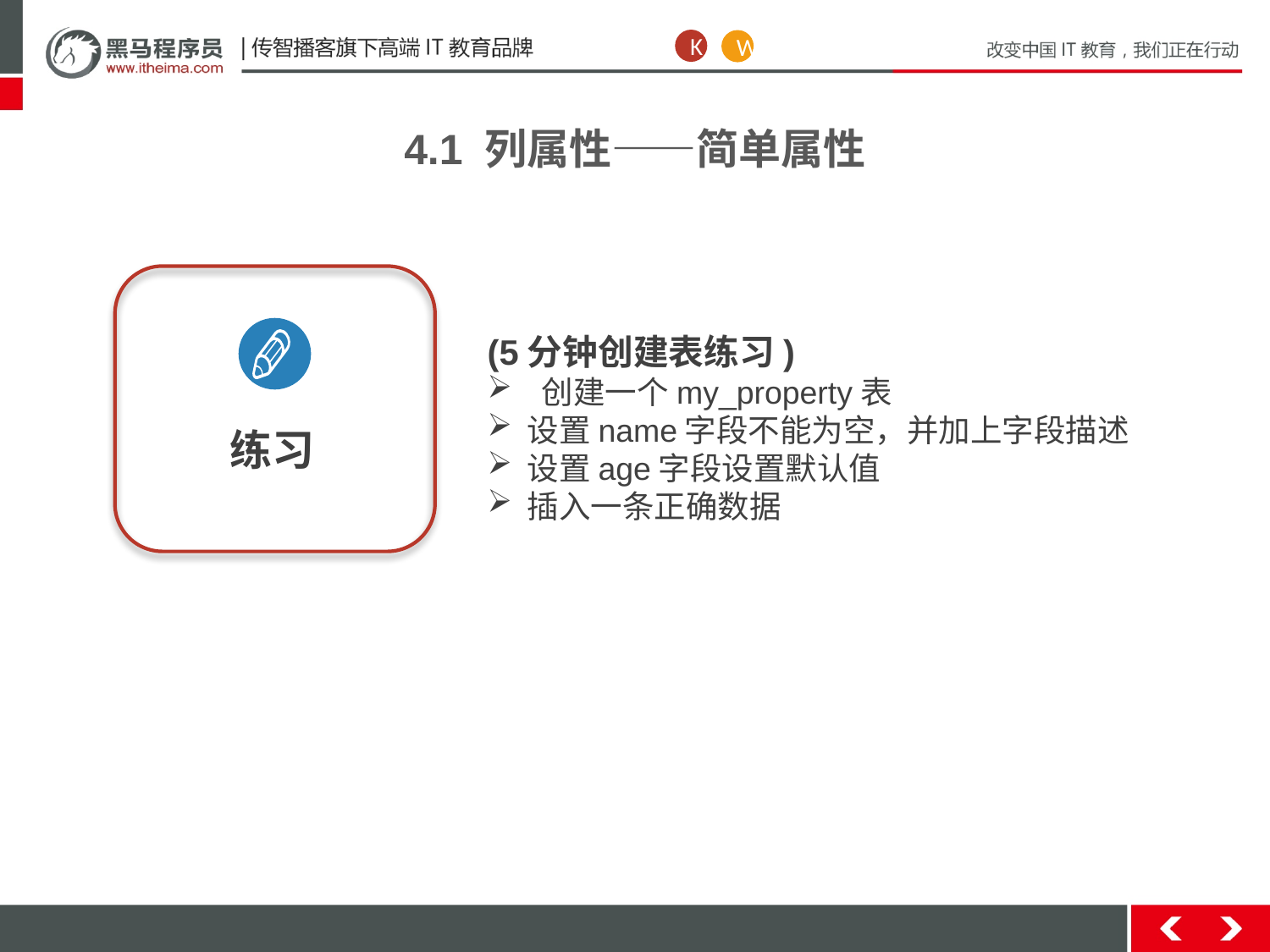

K
W
4.1 列属性——简单属性

练习
(5分钟创建表练习)
 创建一个my_property表
设置name字段不能为空，并加上字段描述
设置age字段设置默认值
插入一条正确数据